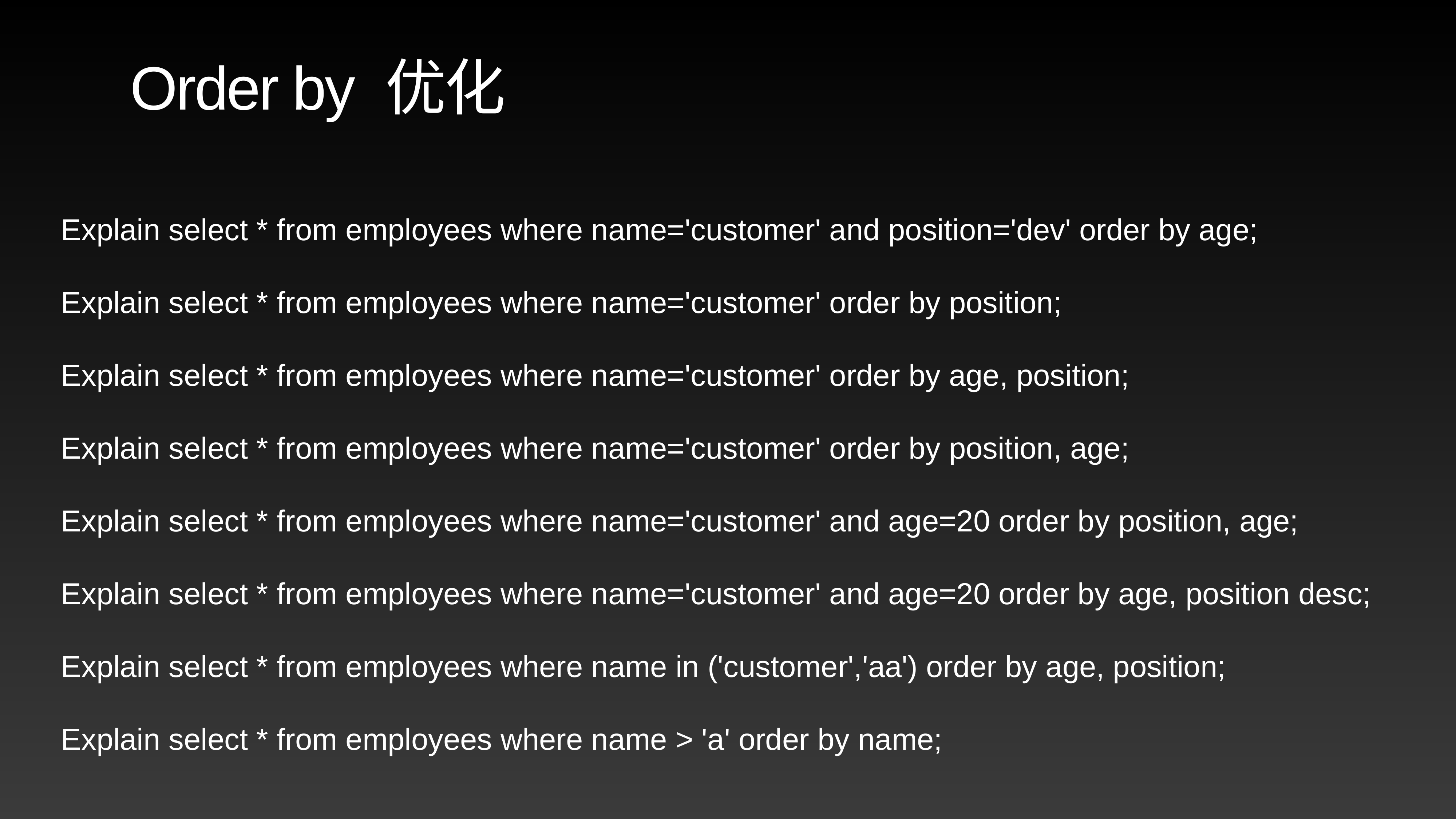

Order by 优化
Explain select * from employees where name='customer' and position='dev' order by age;

Explain select * from employees where name='customer' order by position;

Explain select * from employees where name='customer' order by age, position;

Explain select * from employees where name='customer' order by position, age;

Explain select * from employees where name='customer' and age=20 order by position, age;

Explain select * from employees where name='customer' and age=20 order by age, position desc;

Explain select * from employees where name in ('customer','aa') order by age, position;

Explain select * from employees where name > 'a' order by name;